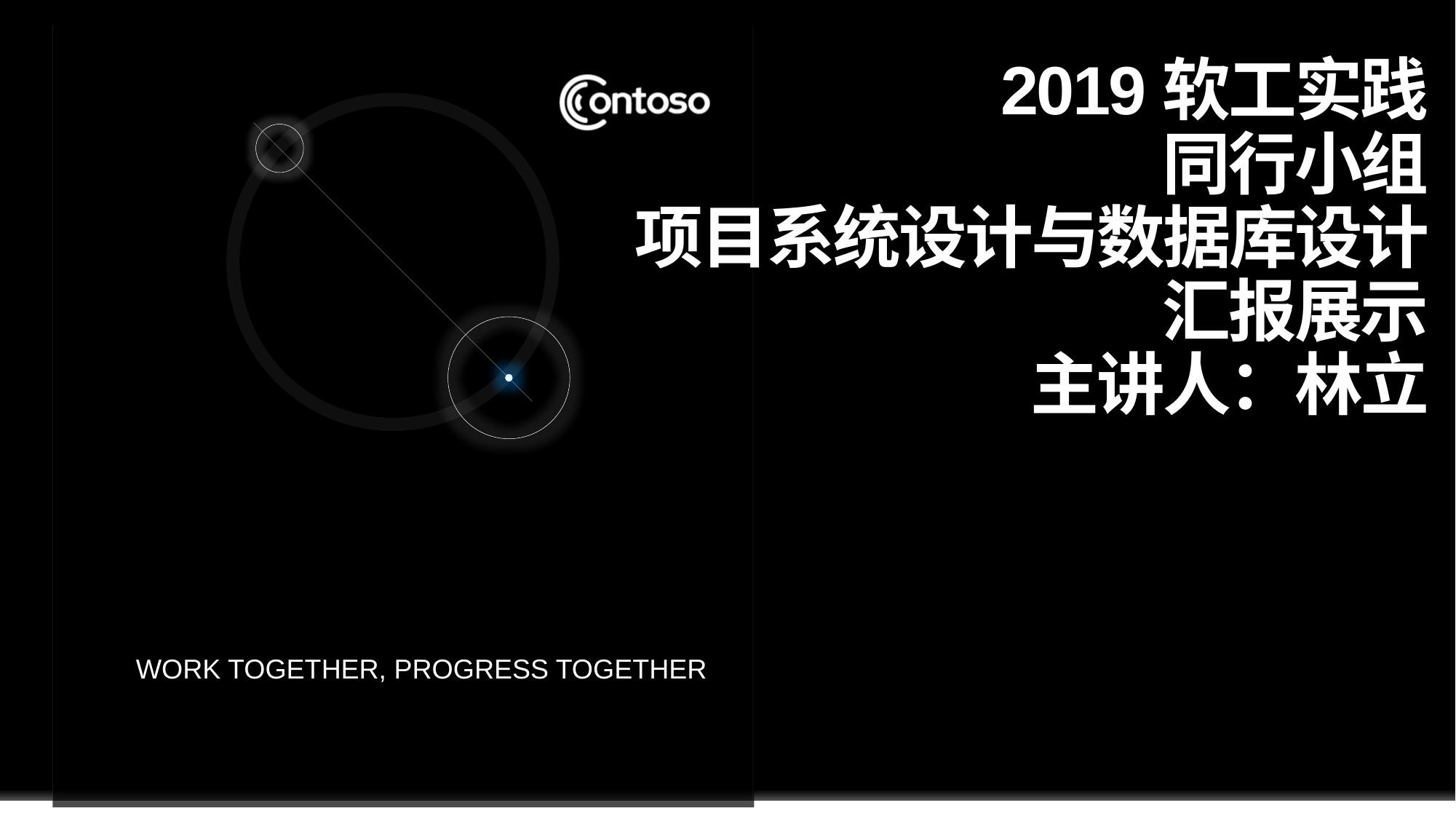

# 2019软工实践 同行小组 项目系统设计与数据库设计 汇报展示 主讲人：林立

Work together, progress together